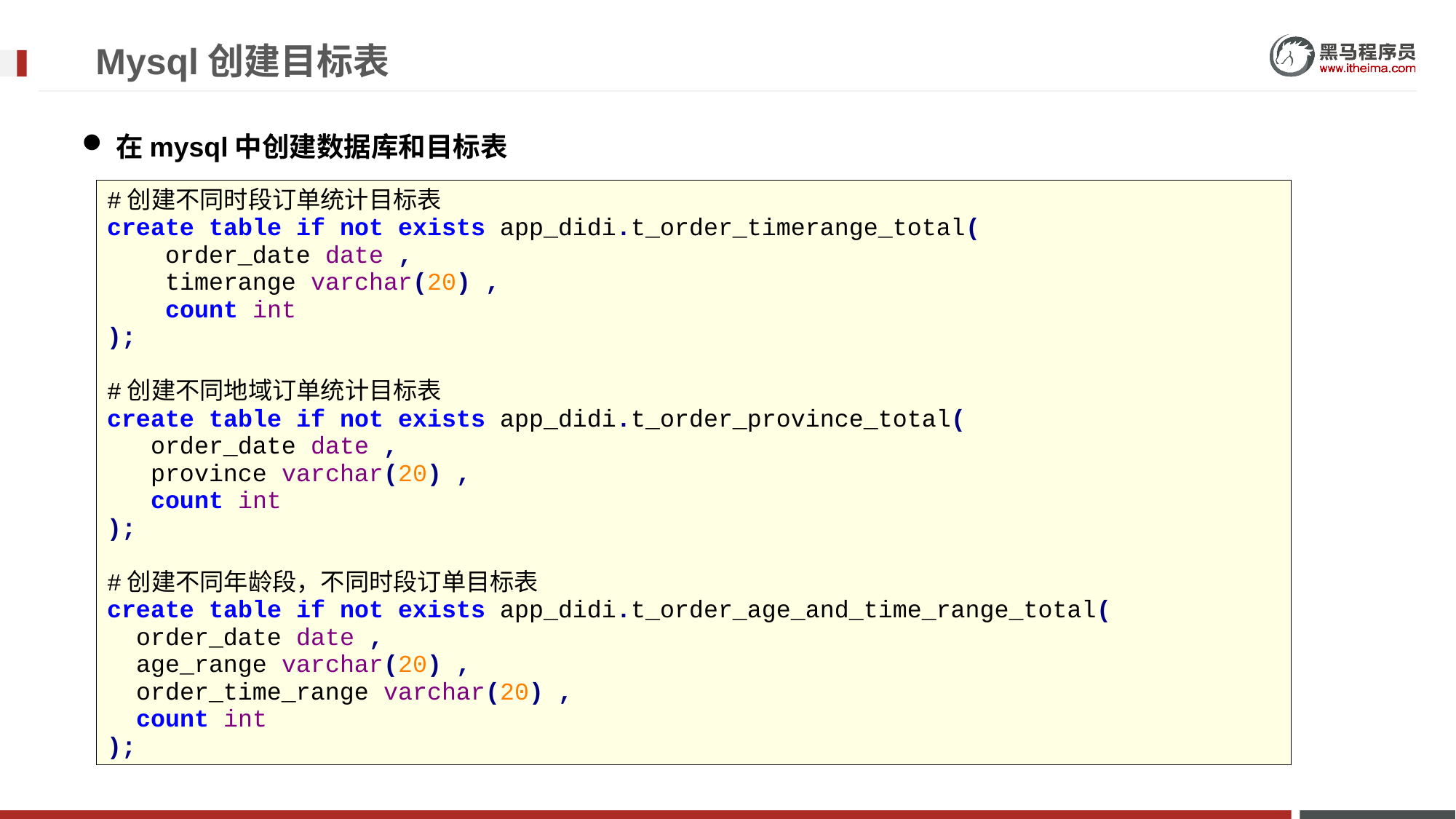

# Mysql创建目标表
在mysql中创建数据库和目标表
#创建不同时段订单统计目标表
create table if not exists app_didi.t_order_timerange_total(
    order_date date ,
    timerange varchar(20) ,
    count int
);

#创建不同地域订单统计目标表
create table if not exists app_didi.t_order_province_total(
   order_date date ,
   province varchar(20) ,
   count int
);

#创建不同年龄段，不同时段订单目标表
create table if not exists app_didi.t_order_age_and_time_range_total(
  order_date date ,
  age_range varchar(20) ,
  order_time_range varchar(20) ,
  count int
);